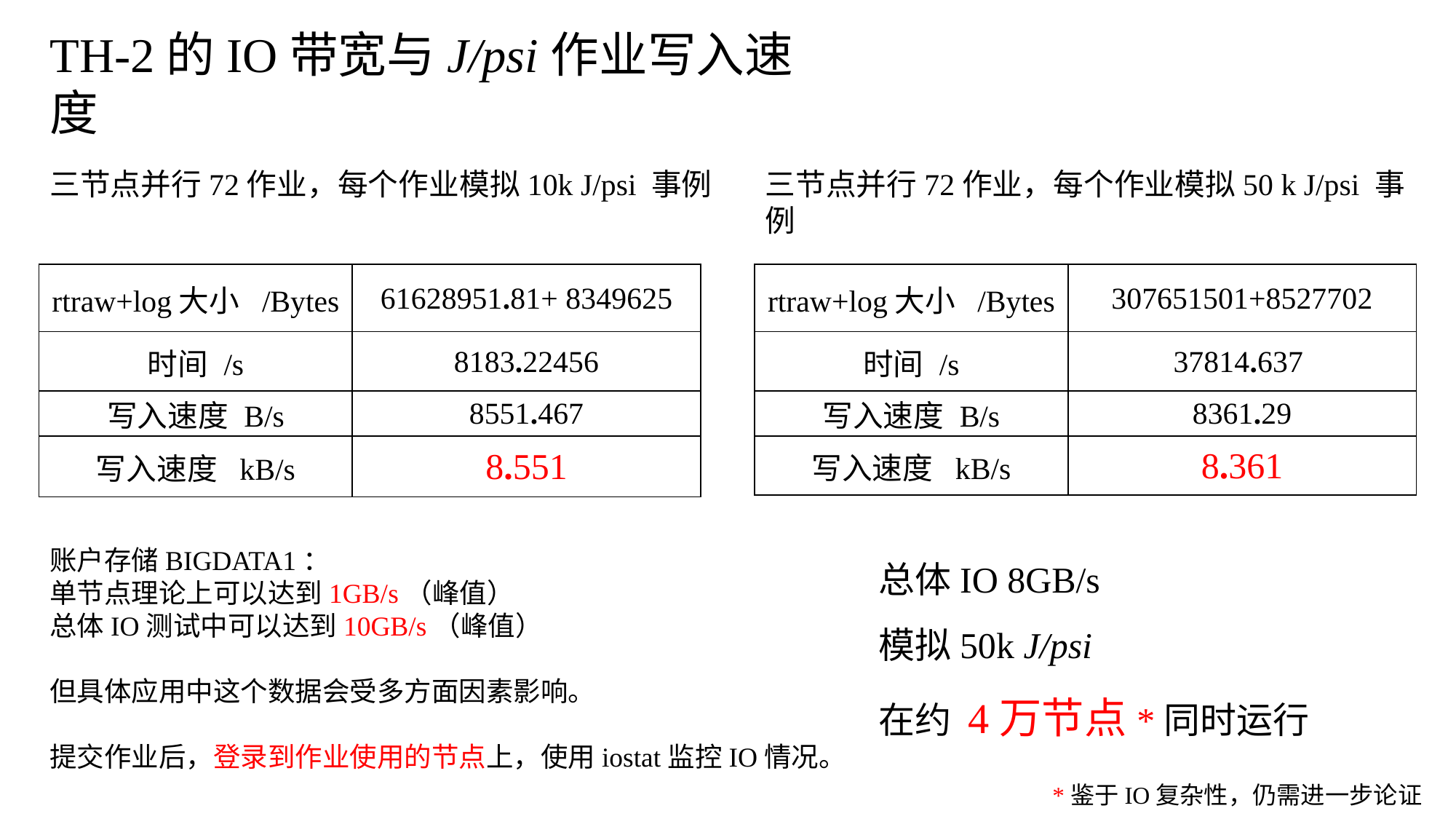

TH-2的IO带宽与J/psi作业写入速度
三节点并行72作业，每个作业模拟10k J/psi 事例
三节点并行72作业，每个作业模拟50 k J/psi 事例
| rtraw+log大小 /Bytes | 307651501+8527702 |
| --- | --- |
| 时间 /s | 37814.637 |
| 写入速度 B/s | 8361.29 |
| 写入速度 kB/s | 8.361 |
| rtraw+log大小 /Bytes | 61628951.81+ 8349625 |
| --- | --- |
| 时间 /s | 8183.22456 |
| 写入速度 B/s | 8551.467 |
| 写入速度 kB/s | 8.551 |
总体IO 8GB/s
模拟50k J/psi
在约 4万节点*同时运行
账户存储BIGDATA1：
单节点理论上可以达到1GB/s（峰值）
总体IO测试中可以达到10GB/s（峰值）

但具体应用中这个数据会受多方面因素影响。

提交作业后，登录到作业使用的节点上，使用iostat监控IO情况。
*鉴于IO复杂性，仍需进一步论证